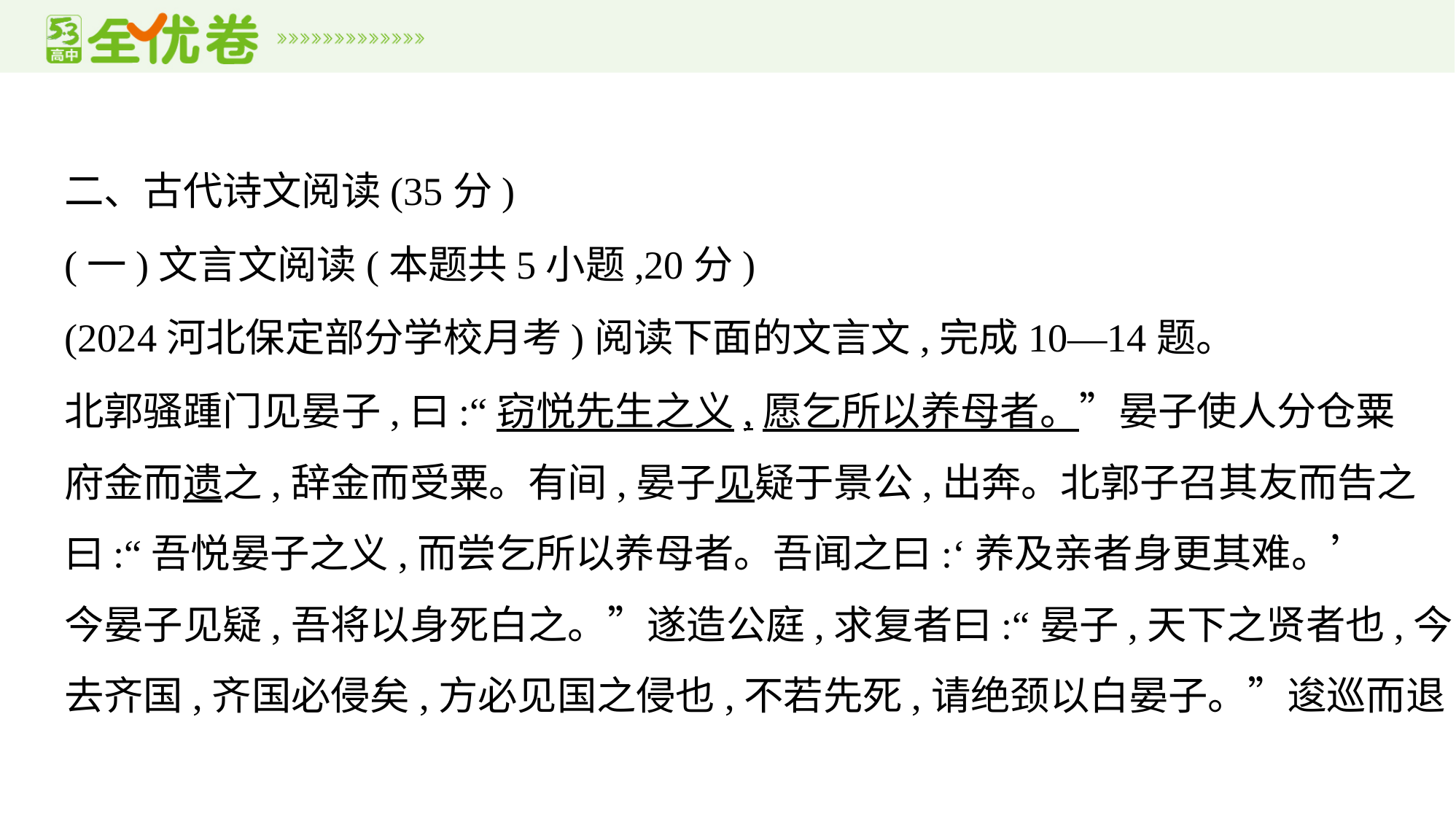

二、古代诗文阅读(35分)
(一)文言文阅读(本题共5小题,20分)
(2024河北保定部分学校月考)阅读下面的文言文,完成10—14题。
北郭骚踵门见晏子,曰:“窃悦先生之义,愿乞所以养母者。”晏子使人分仓粟
府金而遗之,辞金而受粟。有间,晏子见疑于景公,出奔。北郭子召其友而告之
曰:“吾悦晏子之义,而尝乞所以养母者。吾闻之曰:‘养及亲者身更其难。’
今晏子见疑,吾将以身死白之。”遂造公庭,求复者曰:“晏子,天下之贤者也,今
去齐国,齐国必侵矣,方必见国之侵也,不若先死,请绝颈以白晏子。”逡巡而退,